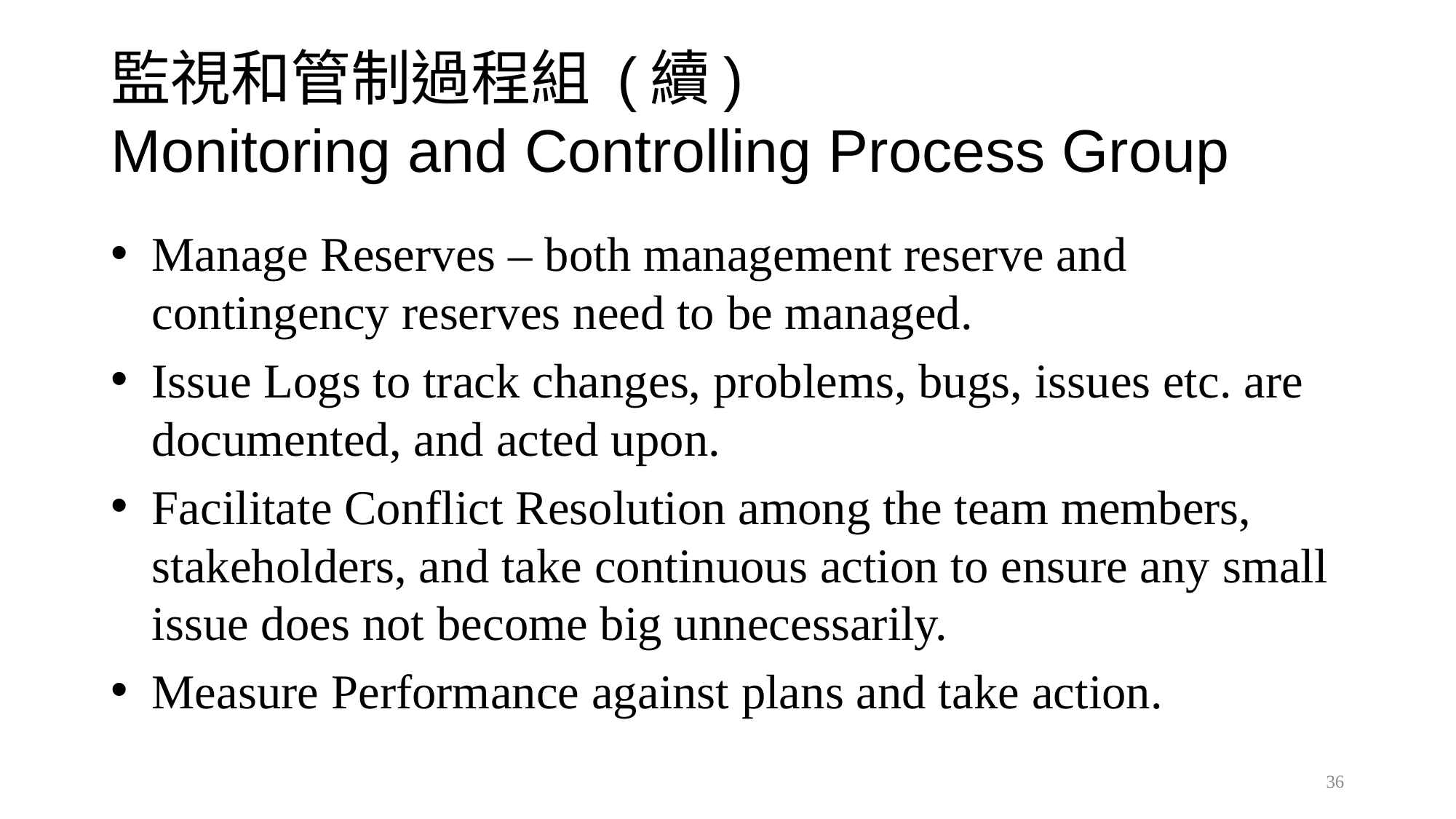

# 監視和管制過程組 (續) Monitoring and Controlling Process Group
Manage Reserves – both management reserve and contingency reserves need to be managed.
Issue Logs to track changes, problems, bugs, issues etc. are documented, and acted upon.
Facilitate Conflict Resolution among the team members, stakeholders, and take continuous action to ensure any small issue does not become big unnecessarily.
Measure Performance against plans and take action.

36